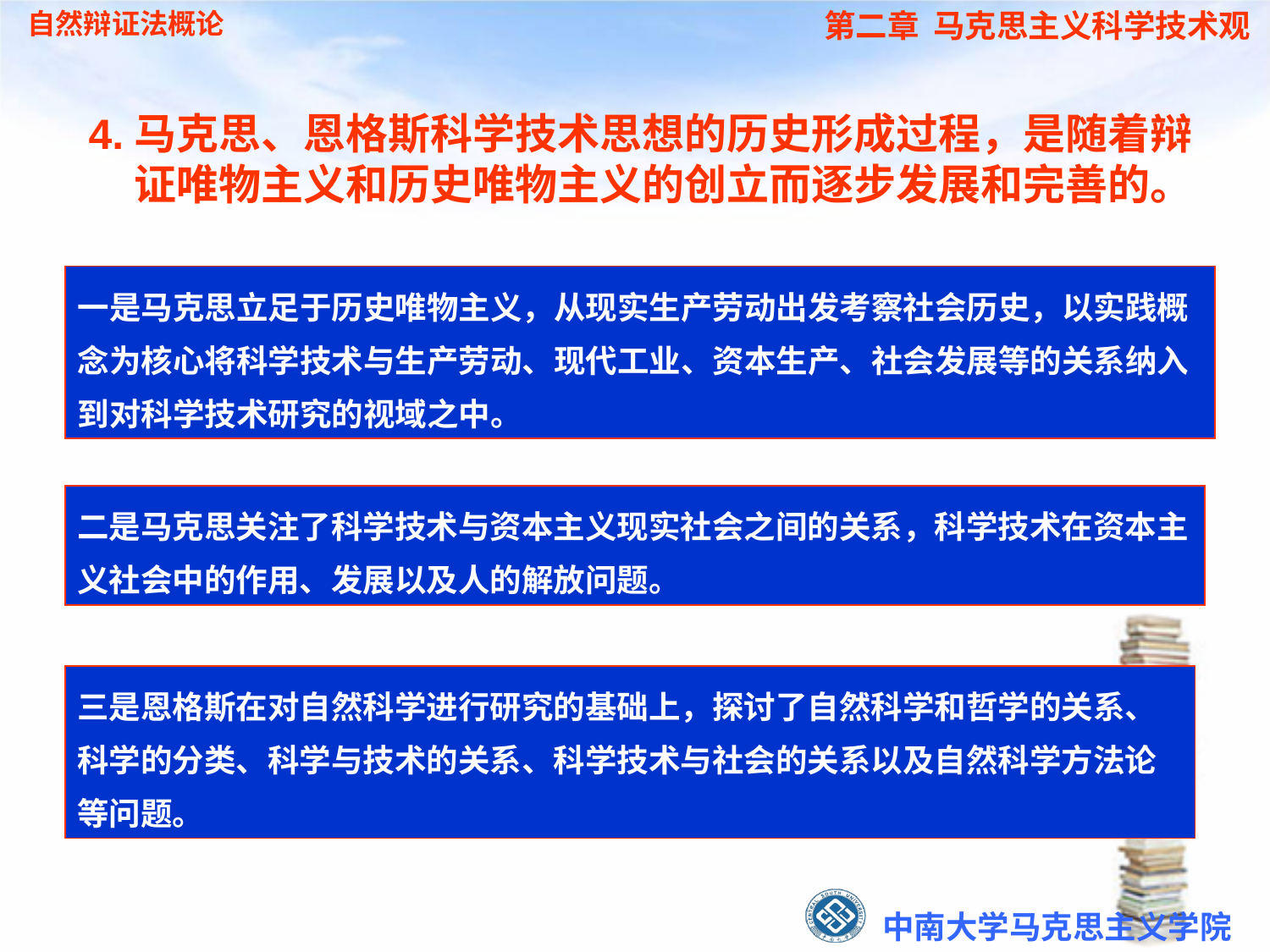

4.马克思、恩格斯科学技术思想的历史形成过程，是随着辩证唯物主义和历史唯物主义的创立而逐步发展和完善的。

一是马克思立足于历史唯物主义，从现实生产劳动出发考察社会历史，以实践概念为核心将科学技术与生产劳动、现代工业、资本生产、社会发展等的关系纳入到对科学技术研究的视域之中。
二是马克思关注了科学技术与资本主义现实社会之间的关系，科学技术在资本主义社会中的作用、发展以及人的解放问题。
三是恩格斯在对自然科学进行研究的基础上，探讨了自然科学和哲学的关系、科学的分类、科学与技术的关系、科学技术与社会的关系以及自然科学方法论等问题。